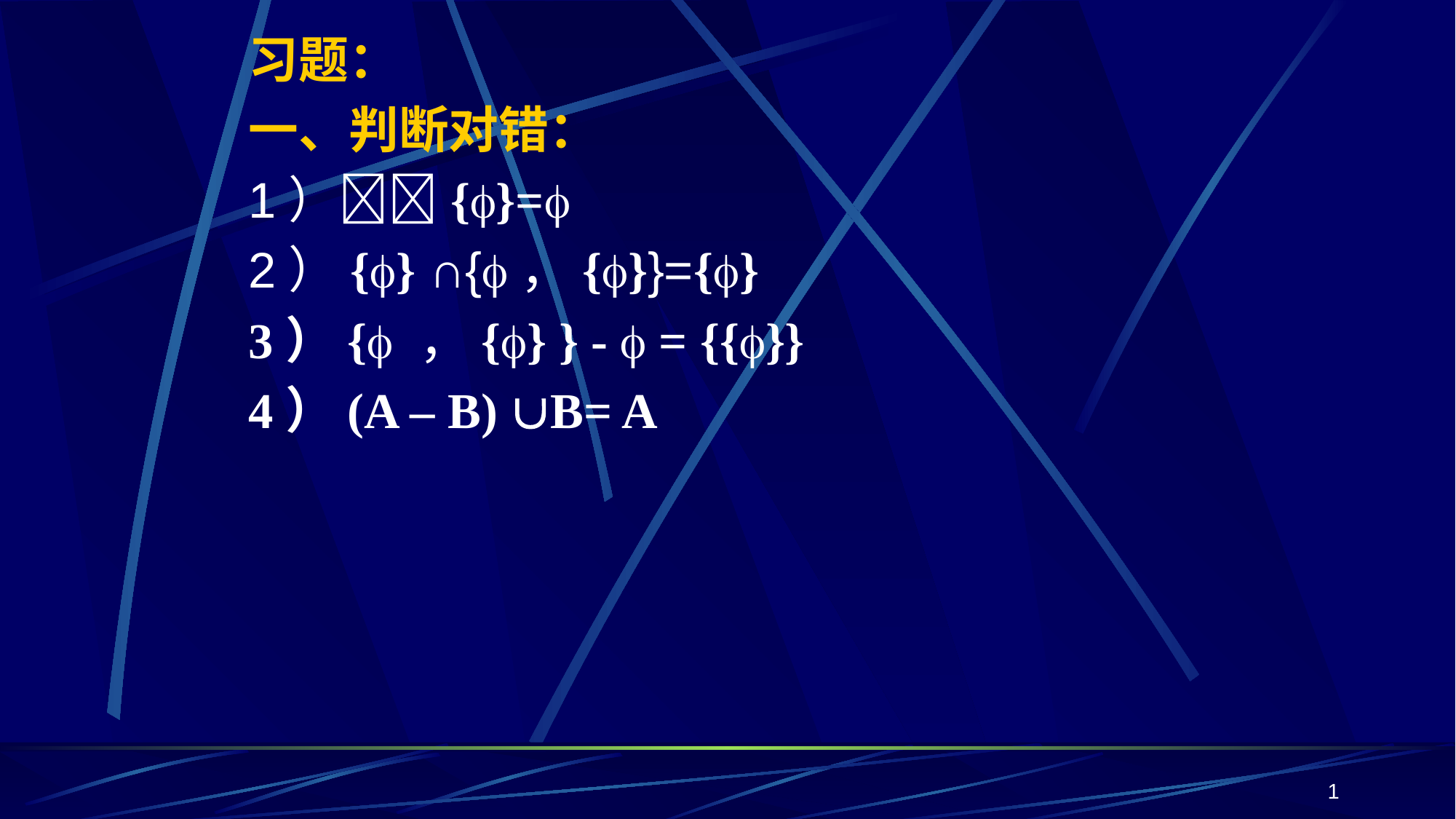

习题：
一、判断对错：
1）φ∪{φ}=φ
2）{φ} ∩{φ，{φ}}={φ}
3）{φ ，{φ} } - φ = {{φ}}
4）(A – B) ∪B= A

1